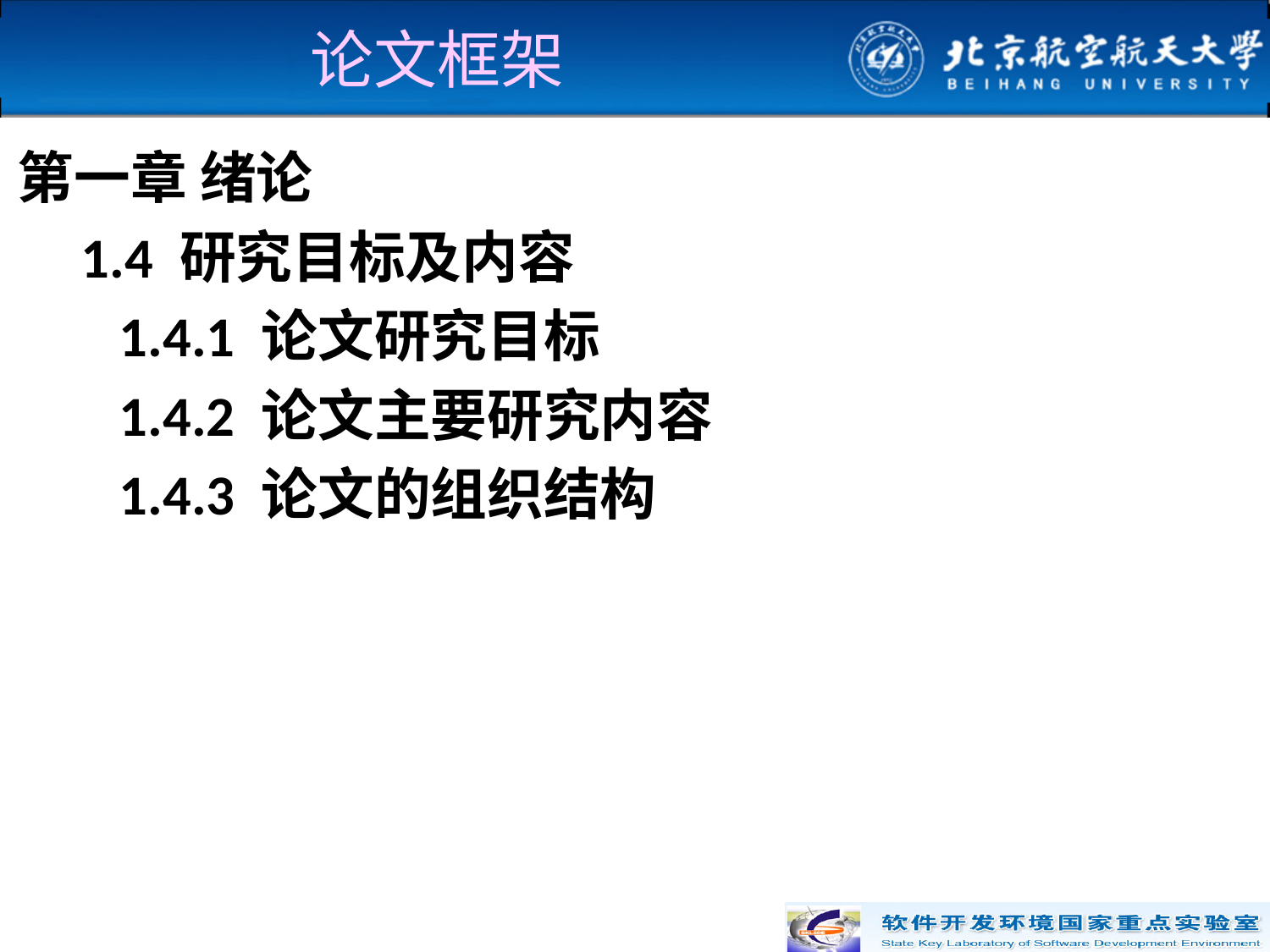

# 论文框架
第一章 绪论
     1.4 研究目标及内容
        1.4.1 论文研究目标
        1.4.2 论文主要研究内容
        1.4.3 论文的组织结构